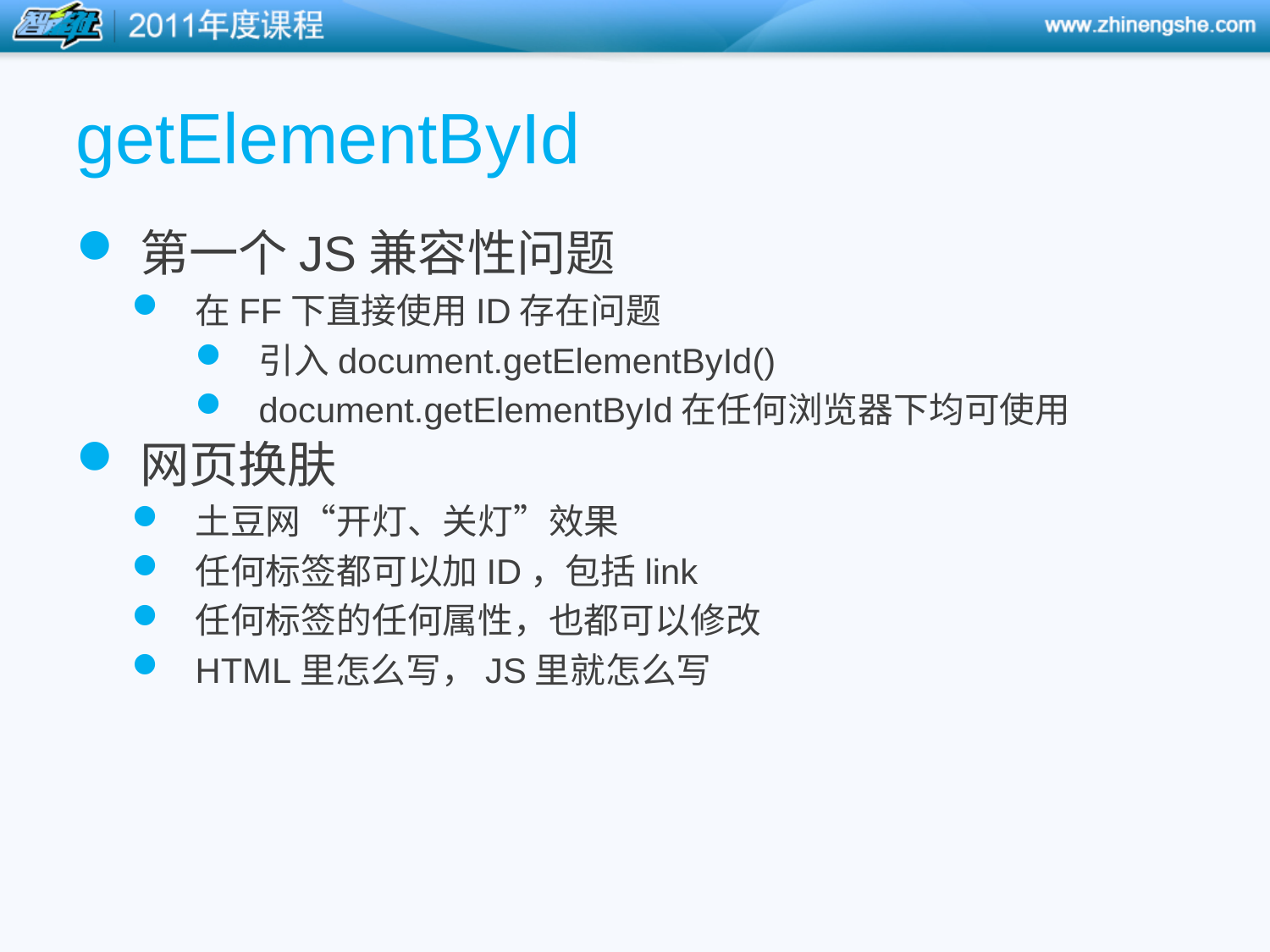

# getElementById
第一个JS兼容性问题
在FF下直接使用ID存在问题
引入document.getElementById()
document.getElementById在任何浏览器下均可使用
网页换肤
土豆网“开灯、关灯”效果
任何标签都可以加ID，包括link
任何标签的任何属性，也都可以修改
HTML里怎么写，JS里就怎么写